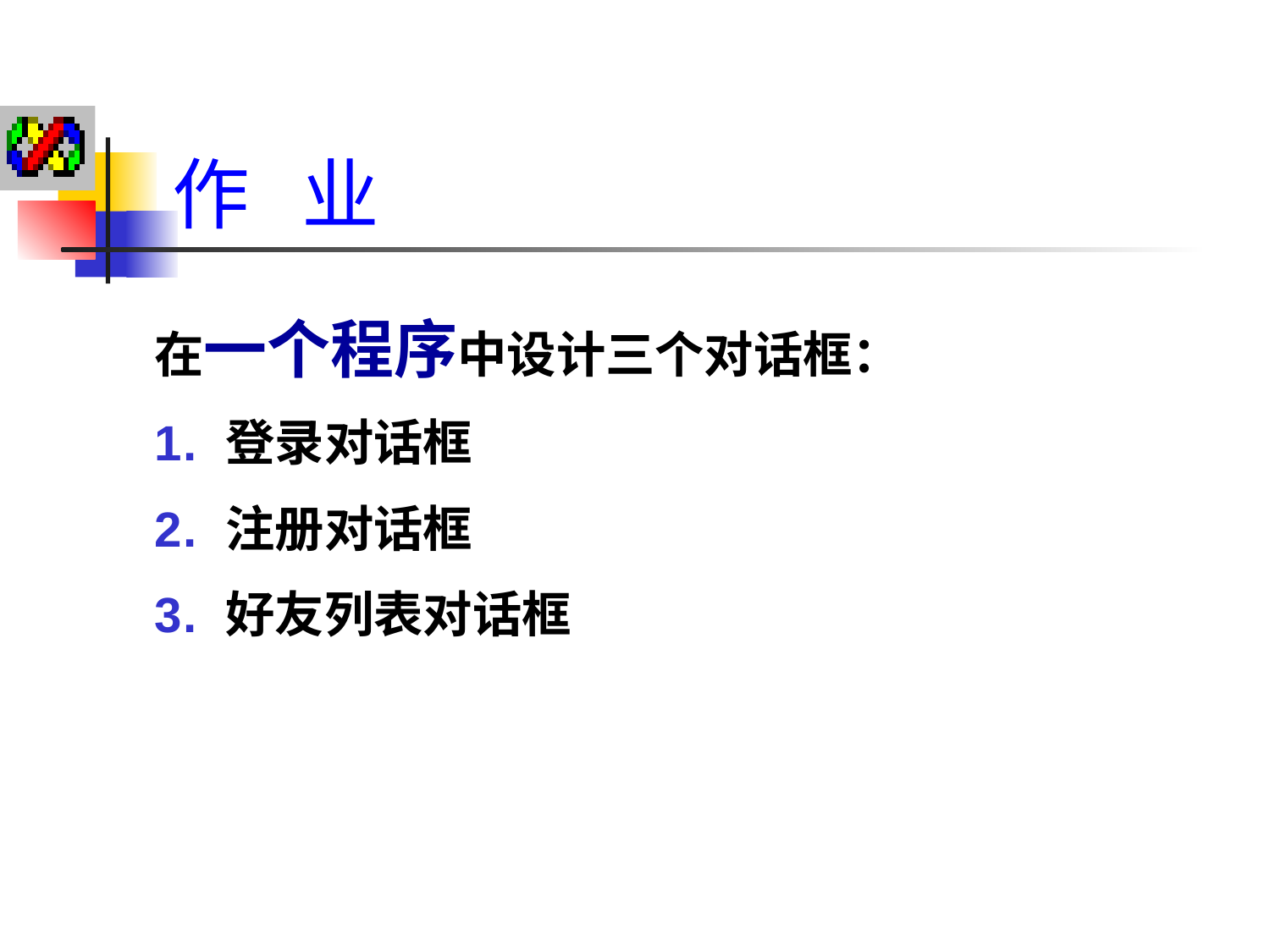

作   业
在一个程序中设计三个对话框：
登录对话框
注册对话框
好友列表对话框